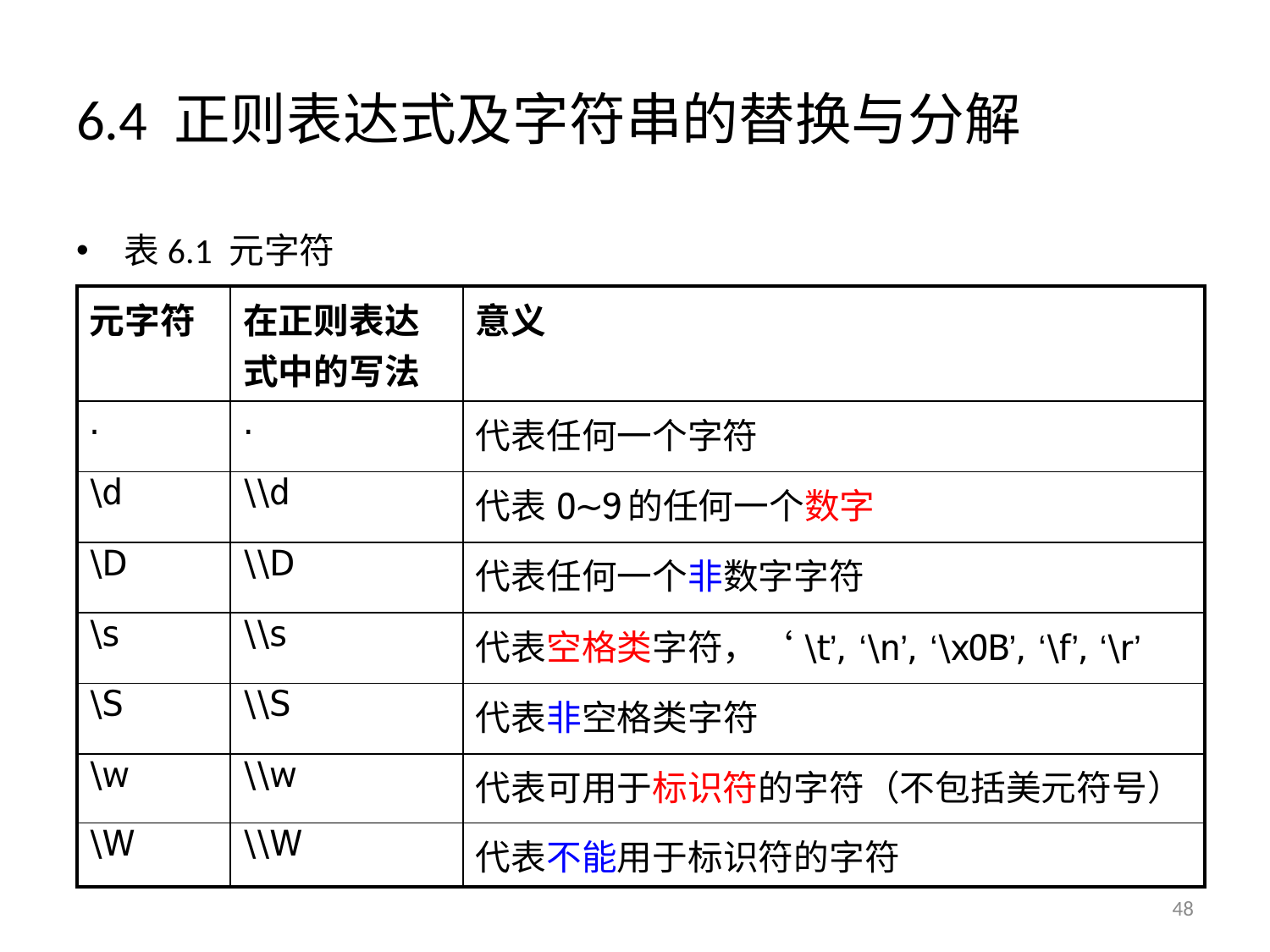

# 6.4 正则表达式及字符串的替换与分解
表6.1 元字符

| 元字符 | 在正则表达式中的写法 | 意义 |
| --- | --- | --- |
| . | . | 代表任何一个字符 |
| \d | \\d | 代表0~9的任何一个数字 |
| \D | \\D | 代表任何一个非数字字符 |
| \s | \\s | 代表空格类字符，‘\t’, ‘\n’, ‘\x0B’, ‘\f’, ‘\r’ |
| \S | \\S | 代表非空格类字符 |
| \w | \\w | 代表可用于标识符的字符（不包括美元符号） |
| \W | \\W | 代表不能用于标识符的字符 |
48